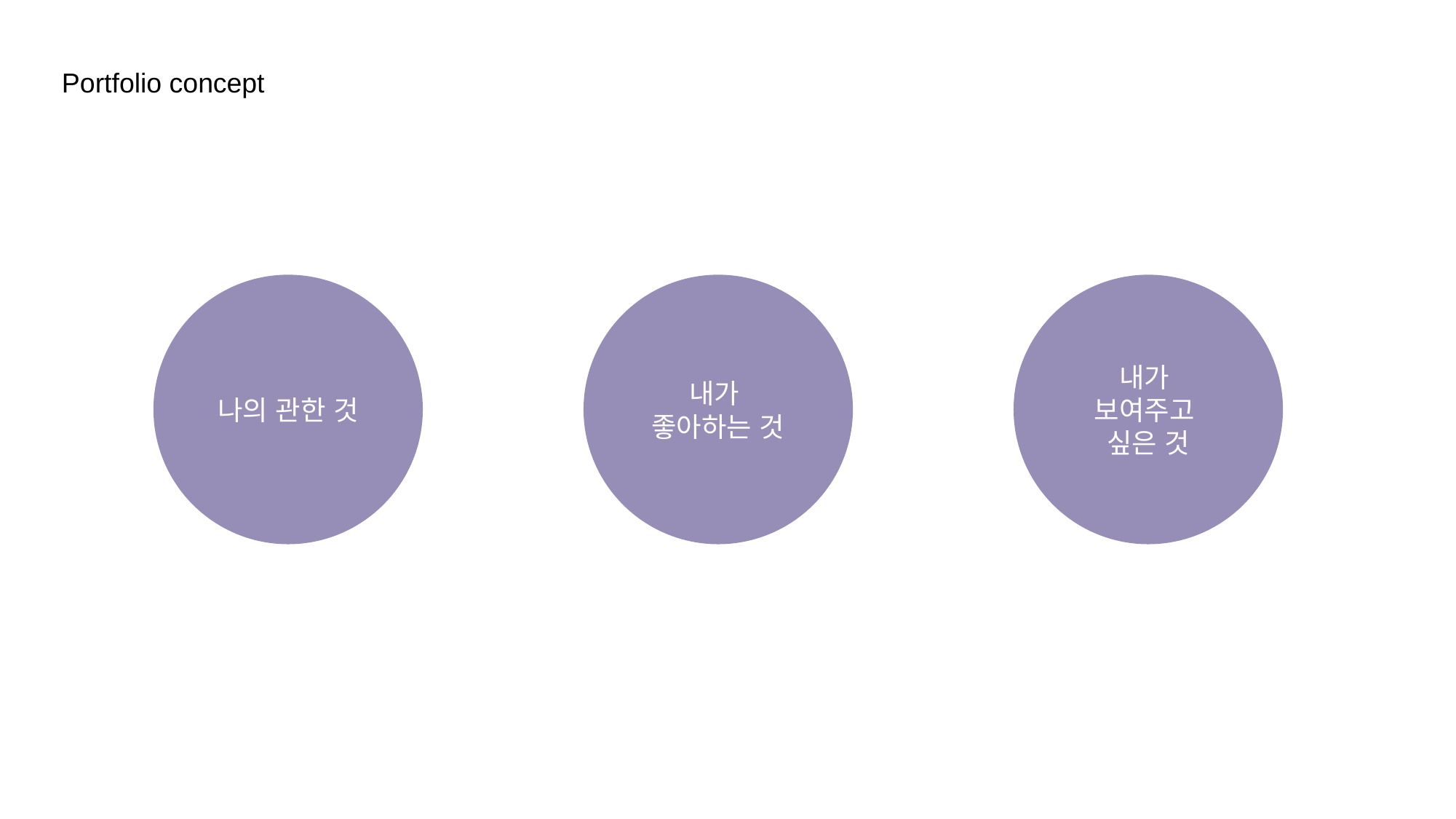

Portfolio concept
나의 관한 것
내가
좋아하는 것
내가
보여주고
싶은 것